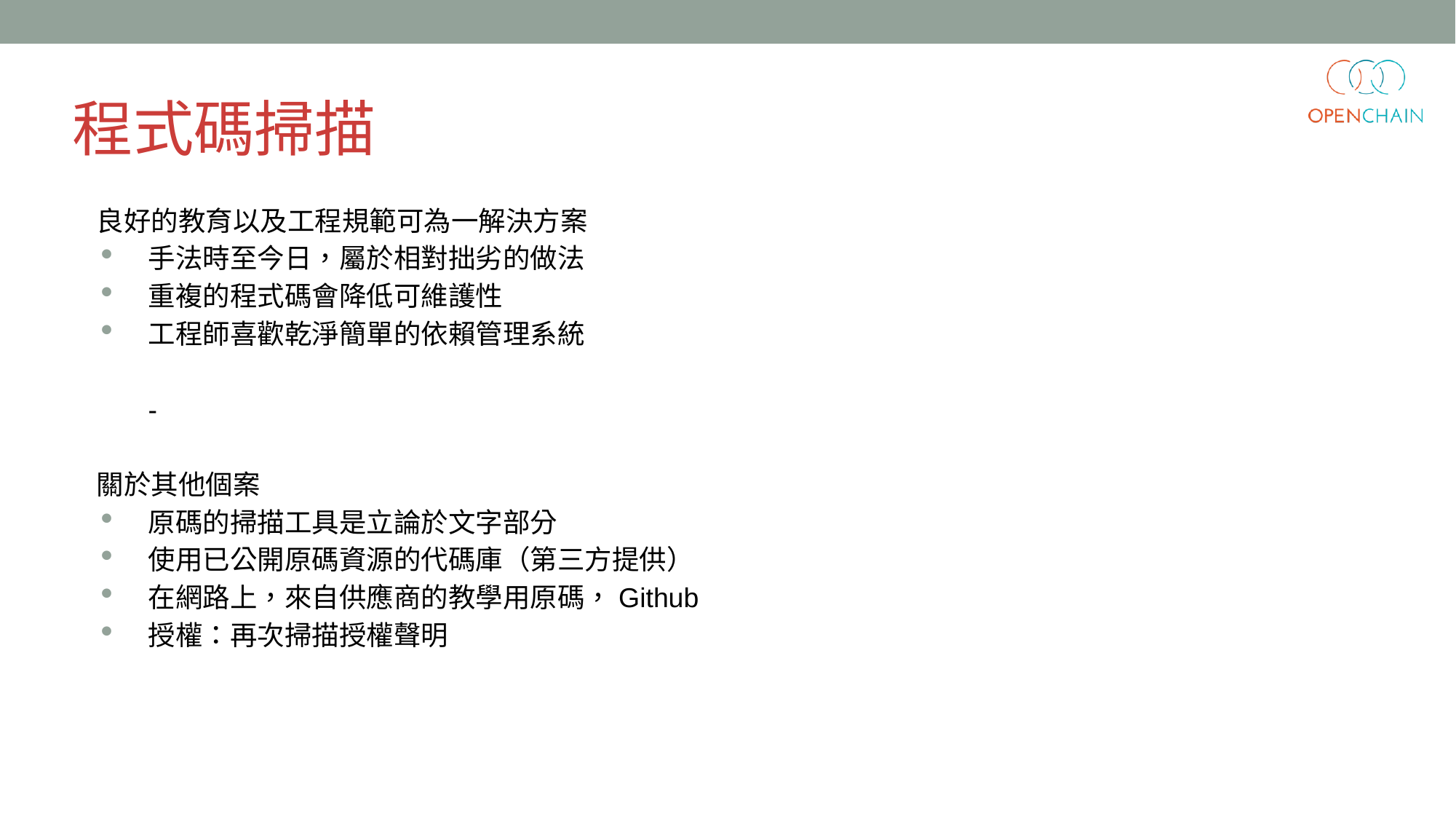

程式碼掃描
良好的教育以及工程規範可為一解決方案
手法時至今日，屬於相對拙劣的做法
重複的程式碼會降低可維護性
工程師喜歡乾淨簡單的依賴管理系統
-

關於其他個案
原碼的掃描工具是立論於文字部分
使用已公開原碼資源的代碼庫（第三方提供）
在網路上，來自供應商的教學用原碼，Github
授權：再次掃描授權聲明